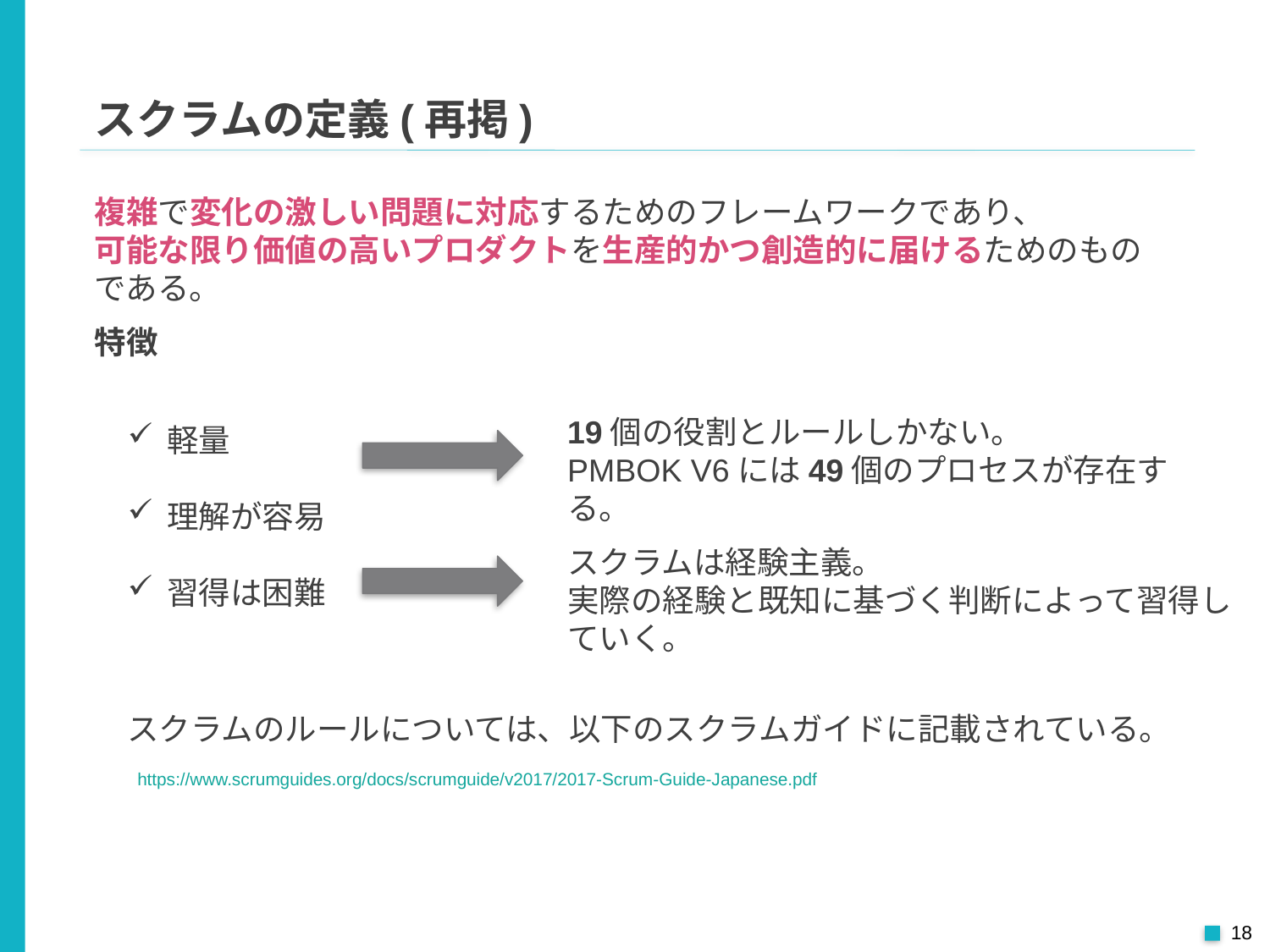

スクラムの定義(再掲)
複雑で変化の激しい問題に対応するためのフレームワークであり、
可能な限り価値の高いプロダクトを生産的かつ創造的に届けるためのものである。

特徴
軽量
理解が容易
習得は困難
19個の役割とルールしかない。
PMBOK V6には49個のプロセスが存在する。

スクラムは経験主義。
実際の経験と既知に基づく判断によって習得していく。

スクラムのルールについては、以下のスクラムガイドに記載されている。
https://www.scrumguides.org/docs/scrumguide/v2017/2017-Scrum-Guide-Japanese.pdf